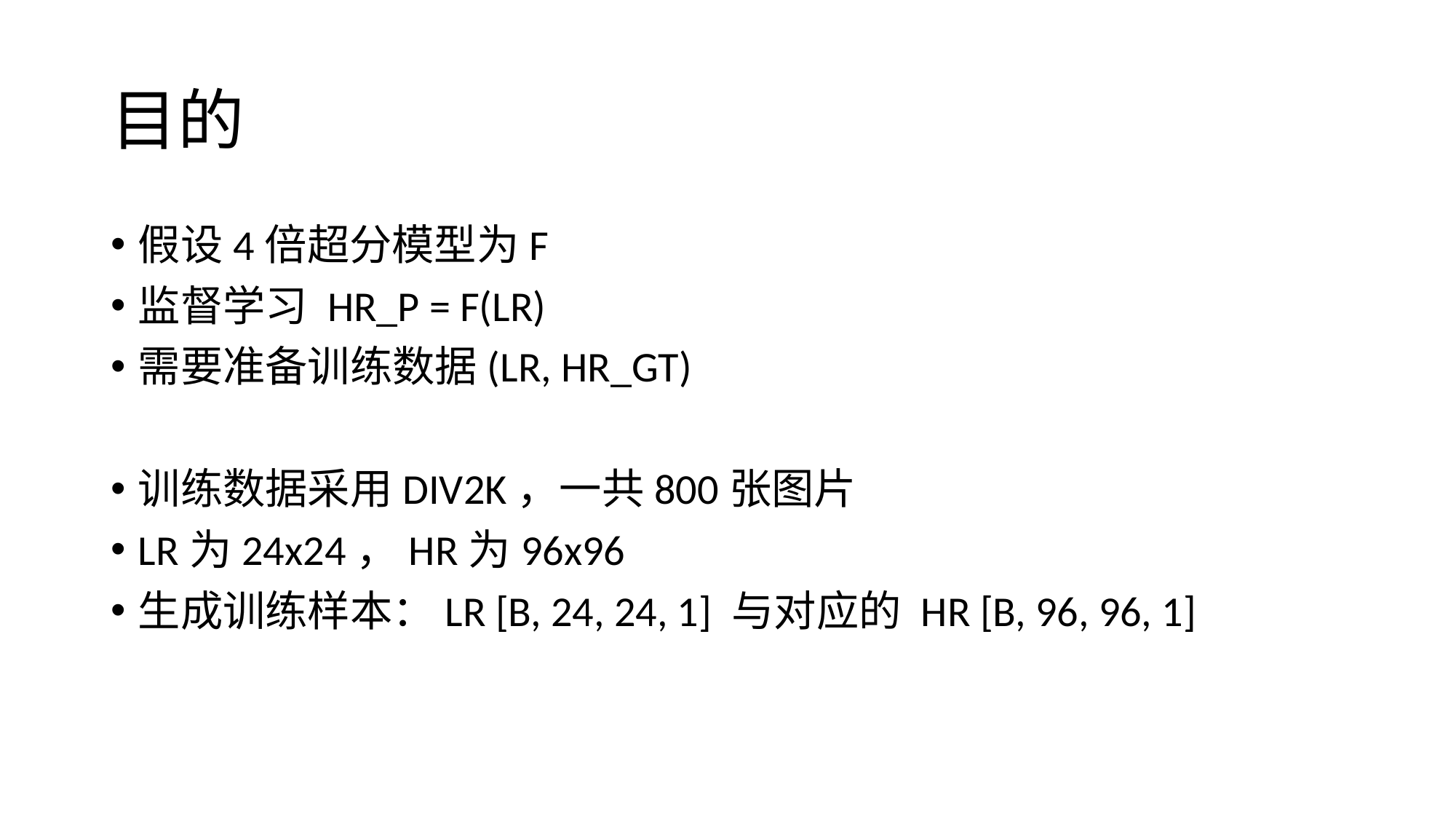

# 目的
假设4倍超分模型为F
监督学习 HR_P = F(LR)
需要准备训练数据(LR, HR_GT)

训练数据采用DIV2K，一共800张图片
LR为24x24，HR为96x96
生成训练样本：LR [B, 24, 24, 1] 与对应的 HR [B, 96, 96, 1]